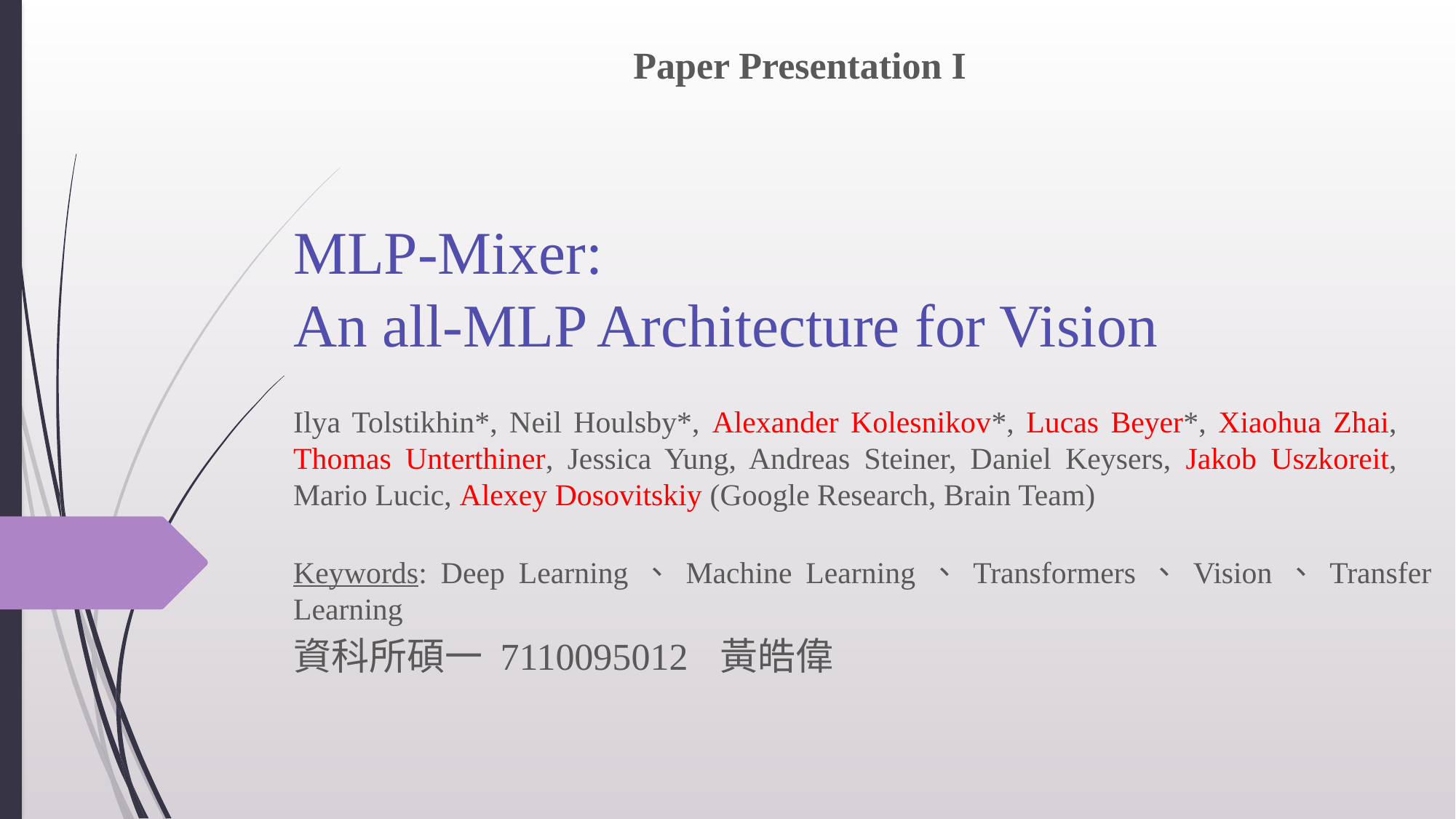

Paper Presentation I
# MLP-Mixer: An all-MLP Architecture for Vision
Ilya Tolstikhin*, Neil Houlsby*, Alexander Kolesnikov*, Lucas Beyer*, Xiaohua Zhai, Thomas Unterthiner, Jessica Yung, Andreas Steiner, Daniel Keysers, Jakob Uszkoreit, Mario Lucic, Alexey Dosovitskiy (Google Research, Brain Team)
Keywords: Deep Learning、Machine Learning、Transformers、Vision、Transfer Learning
資科所碩一 7110095012 黃皓偉